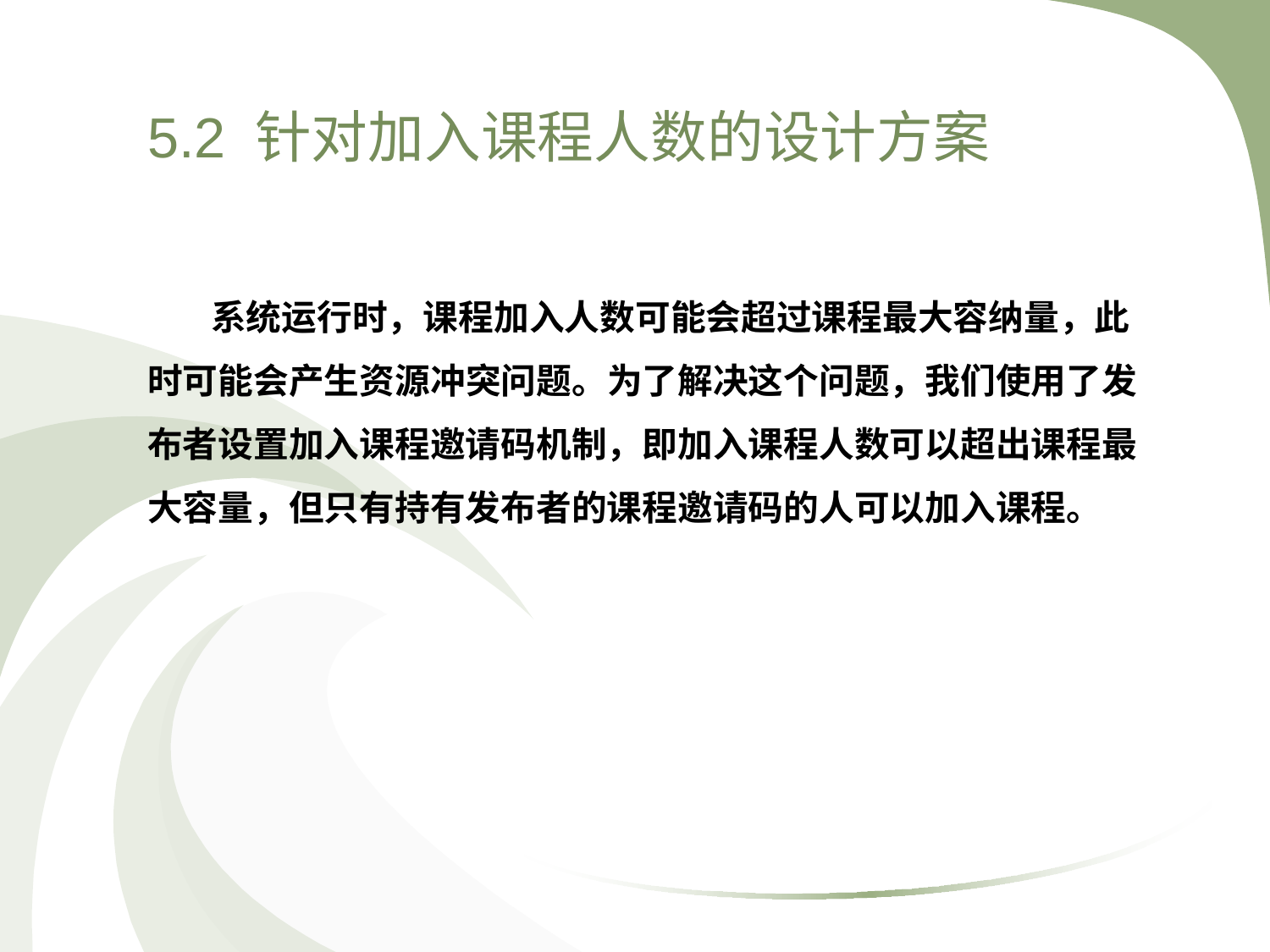

5.2 针对加入课程人数的设计方案
系统运行时，课程加入人数可能会超过课程最大容纳量，此时可能会产生资源冲突问题。为了解决这个问题，我们使用了发布者设置加入课程邀请码机制，即加入课程人数可以超出课程最大容量，但只有持有发布者的课程邀请码的人可以加入课程。